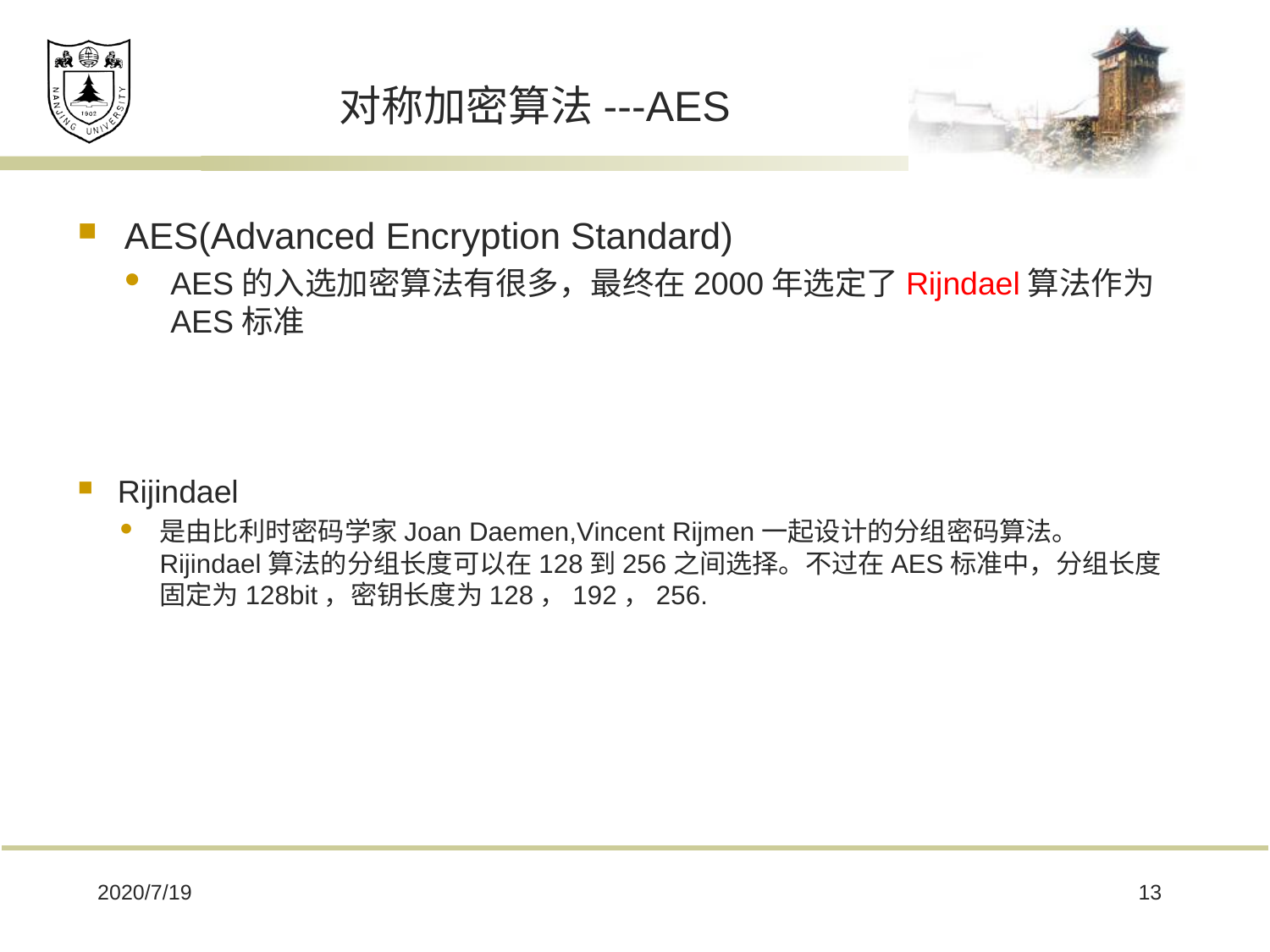

# 对称加密算法---AES
AES(Advanced Encryption Standard)
AES的入选加密算法有很多，最终在2000年选定了Rijndael算法作为AES标准

Rijindael
是由比利时密码学家Joan Daemen,Vincent Rijmen一起设计的分组密码算法。 Rijindael算法的分组长度可以在128到256之间选择。不过在AES标准中，分组长度固定为128bit，密钥长度为128，192，256.
2020/7/19
13